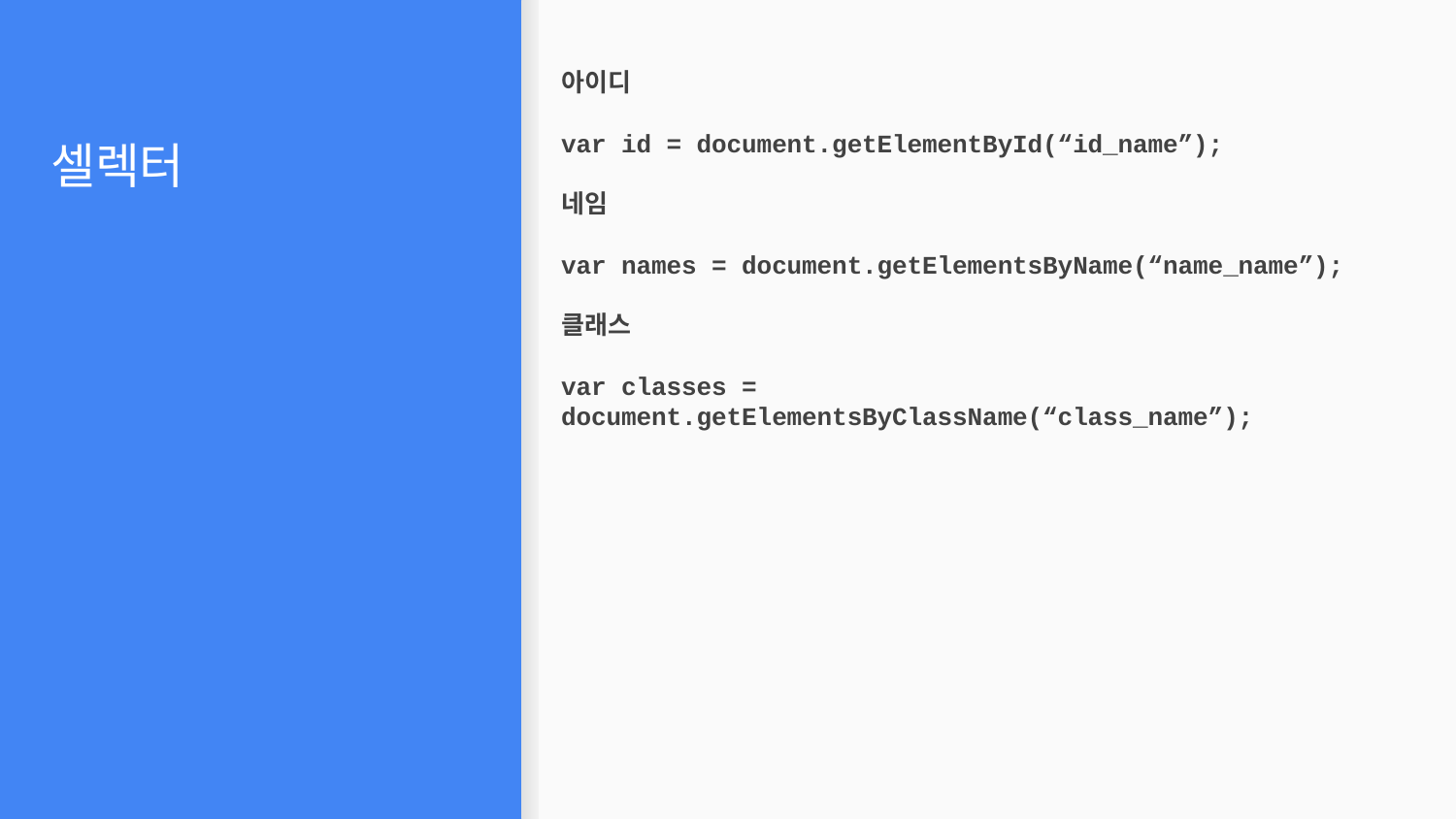

아이디

var id = document.getElementById(“id_name”);

네임

var names = document.getElementsByName(“name_name”);

클래스

var classes = document.getElementsByClassName(“class_name”);
# 셀렉터